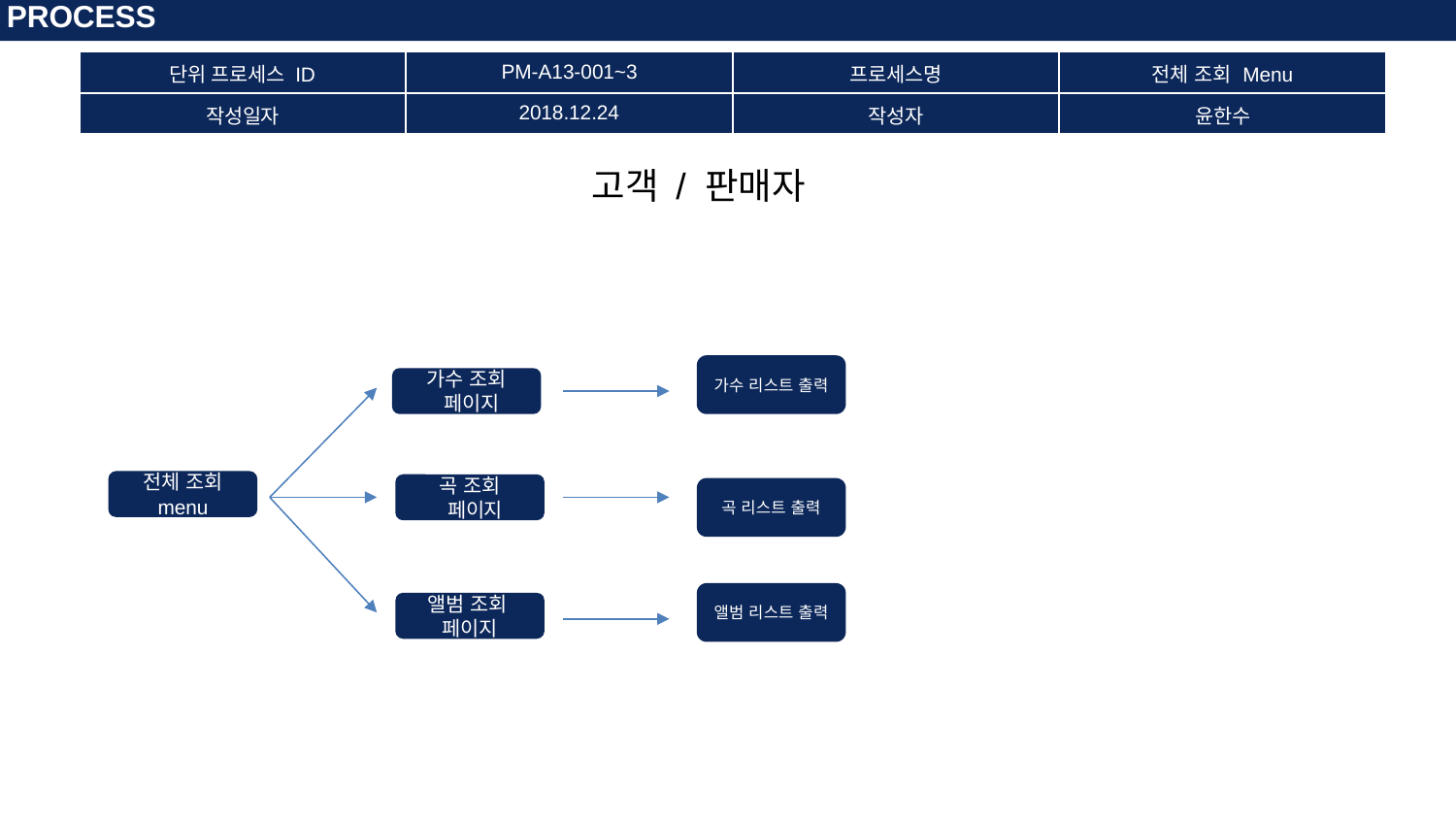

PROCESS
PROCESS
| 단위 프로세스 ID | PM-A13-001~3 | 프로세스명 | 전체 조회 Menu |
| --- | --- | --- | --- |
| 작성일자 | 2018.12.24 | 작성자 | 윤한수 |
고객 / 판매자
가수 리스트 출력
가수 조회
 페이지
전체 조회 menu
곡 조회
 페이지
곡 리스트 출력
앨범 리스트 출력
앨범 조회
페이지